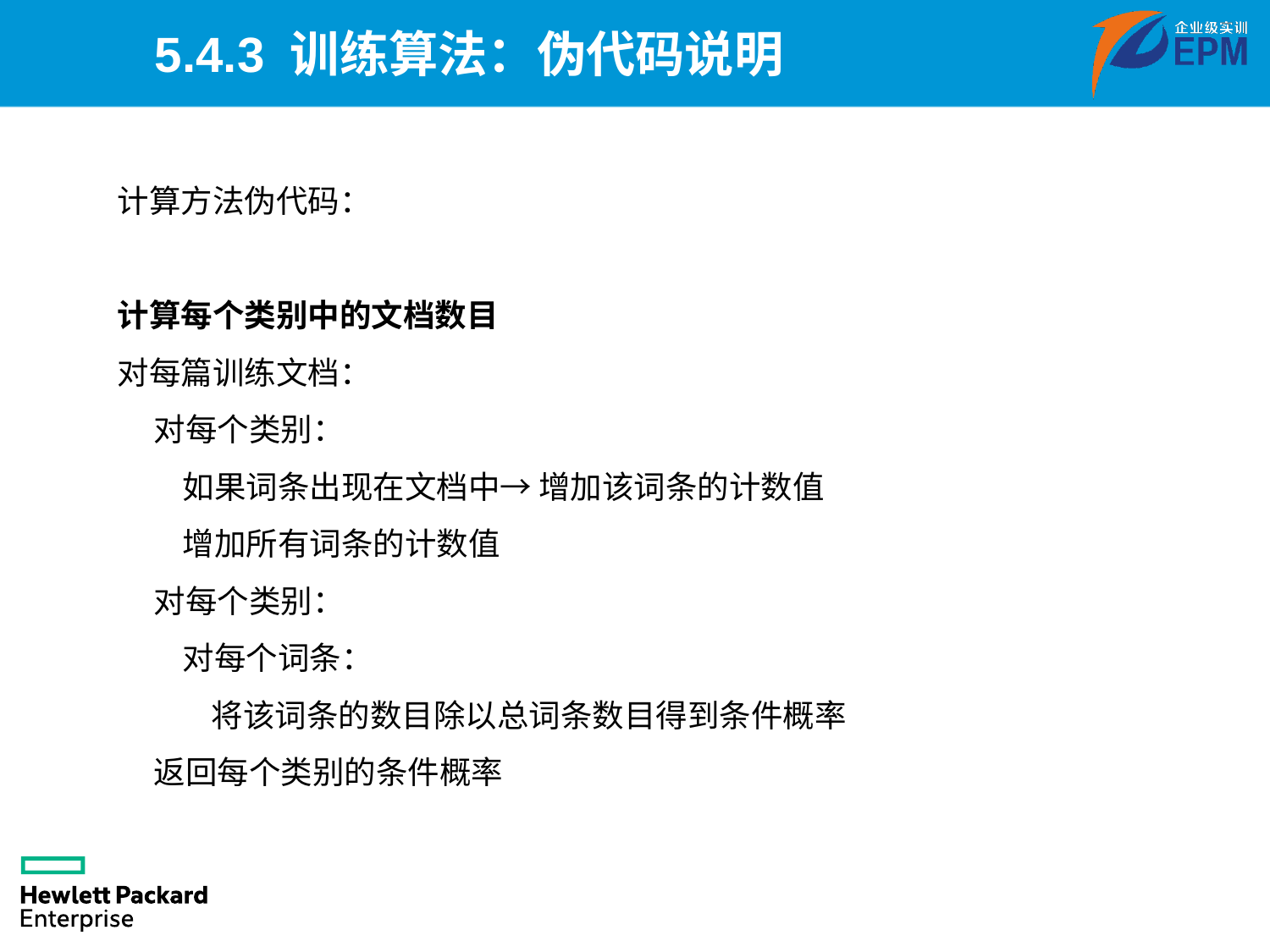

# 5.4.3 训练算法：伪代码说明
计算方法伪代码：

计算每个类别中的文档数目
对每篇训练文档：
    对每个类别：
        如果词条出现在文档中→ 增加该词条的计数值
        增加所有词条的计数值
    对每个类别：
        对每个词条：
            将该词条的数目除以总词条数目得到条件概率
    返回每个类别的条件概率